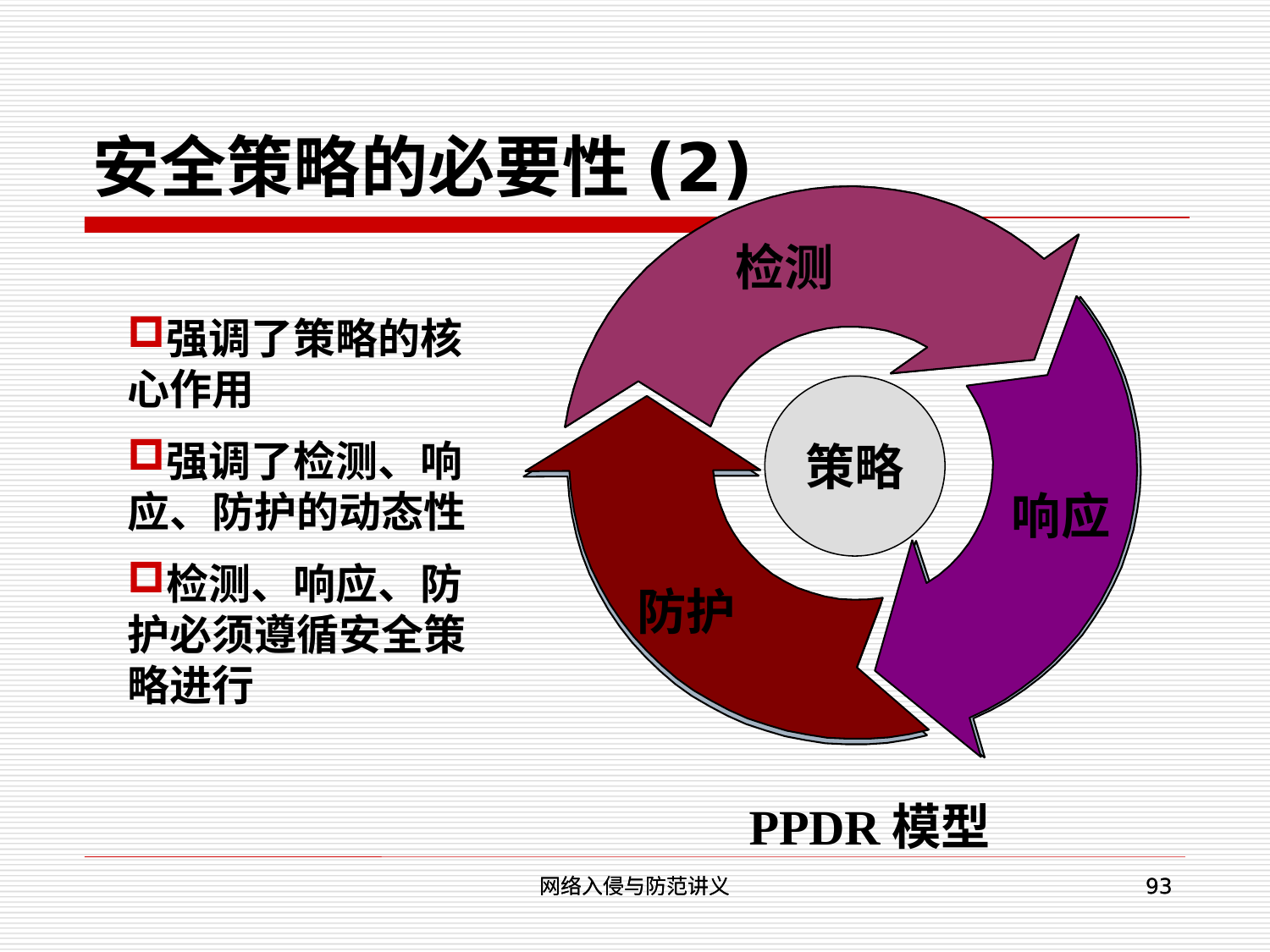

安全策略的必要性(2)

检测

检测

响应

响应
强调了策略的核心作用
强调了检测、响应、防护的动态性
检测、响应、防护必须遵循安全策略进行
策略

防护

防护
PPDR模型

网络入侵与防范讲义
网络入侵与防范讲义
93
93